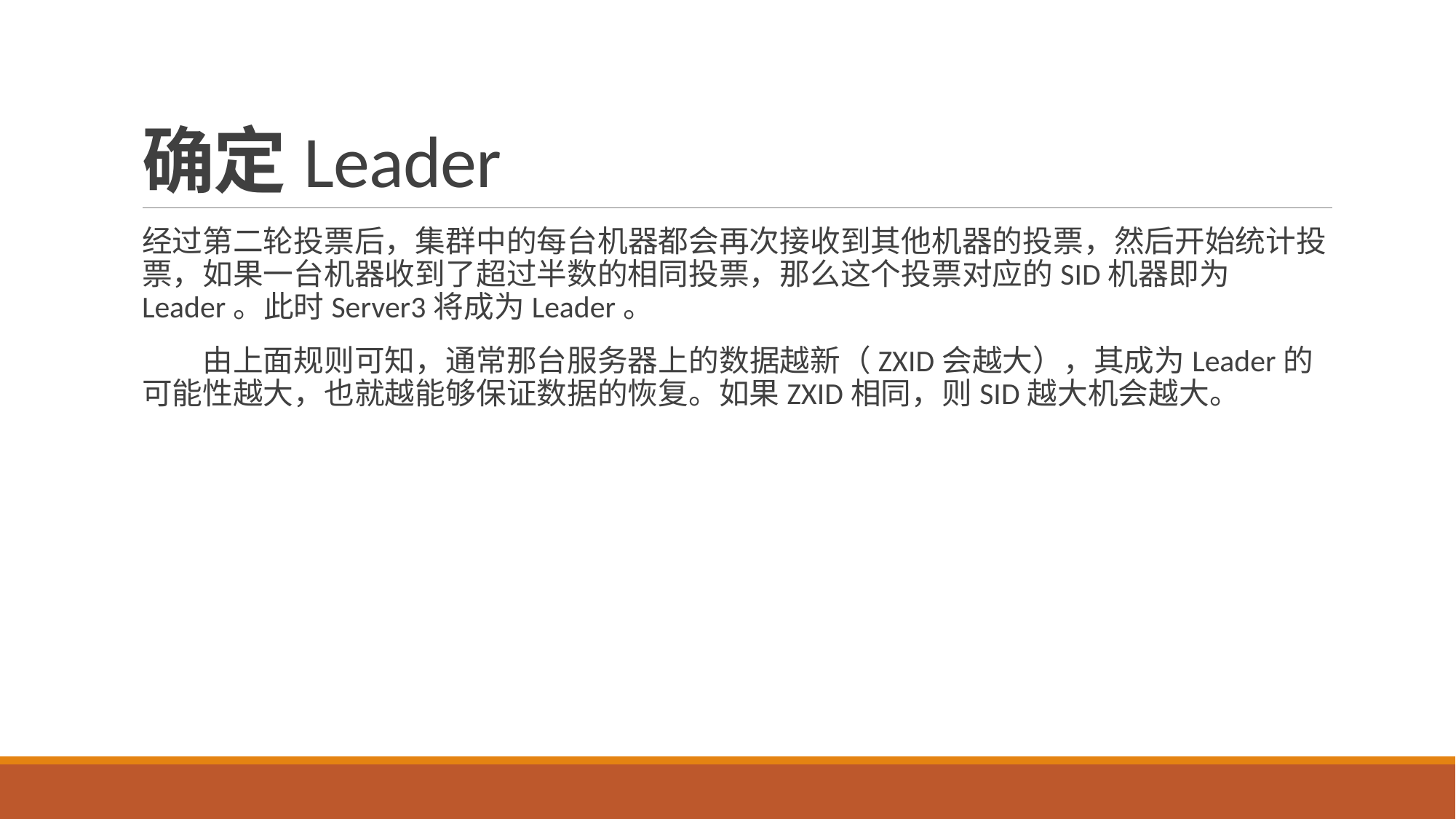

# 确定Leader
经过第二轮投票后，集群中的每台机器都会再次接收到其他机器的投票，然后开始统计投票，如果一台机器收到了超过半数的相同投票，那么这个投票对应的SID机器即为Leader。此时Server3将成为Leader。
　　由上面规则可知，通常那台服务器上的数据越新（ZXID会越大），其成为Leader的可能性越大，也就越能够保证数据的恢复。如果ZXID相同，则SID越大机会越大。